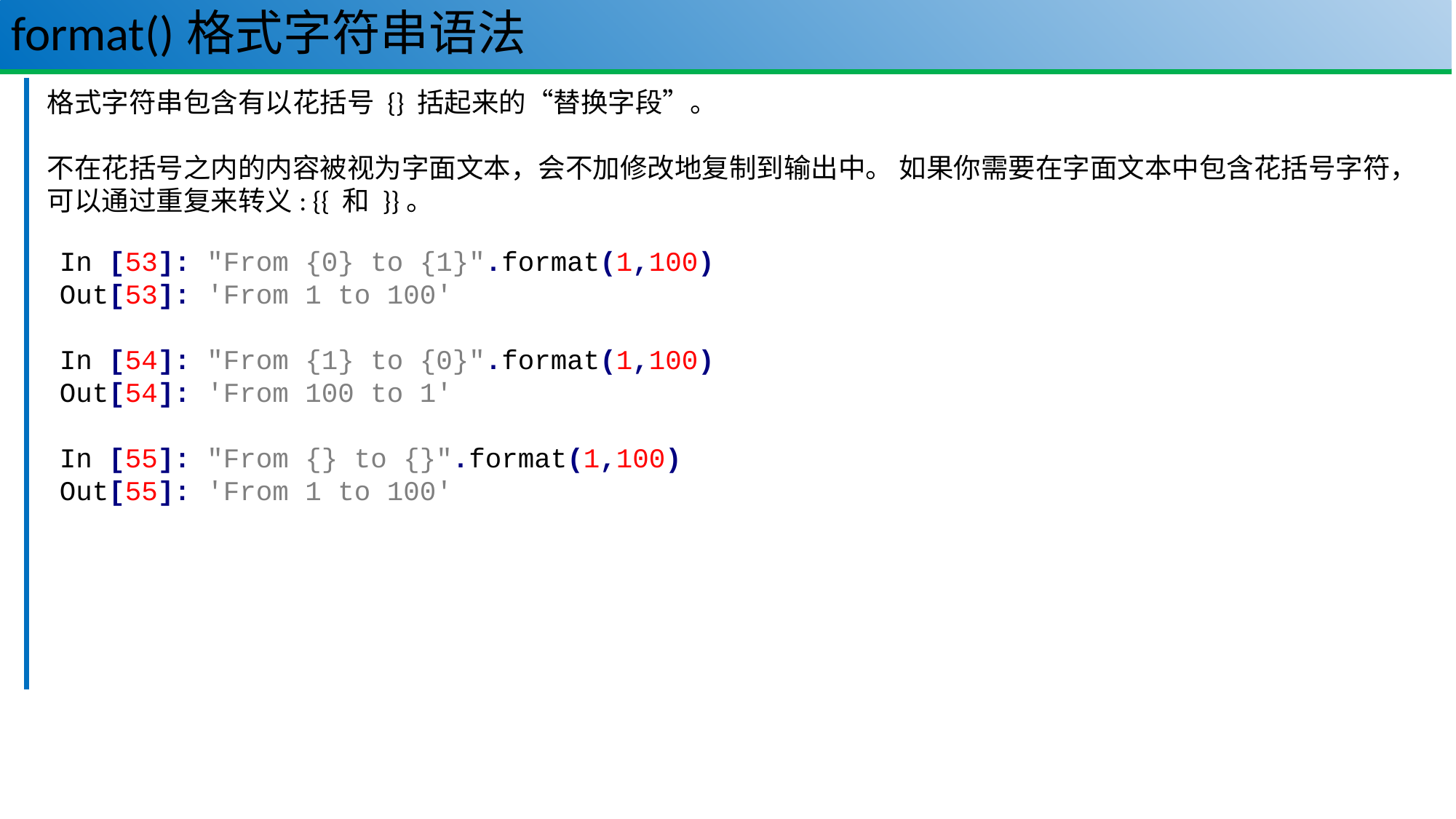

# format()格式字符串语法
49
格式字符串包含有以花括号 {} 括起来的“替换字段”。

不在花括号之内的内容被视为字面文本，会不加修改地复制到输出中。 如果你需要在字面文本中包含花括号字符，可以通过重复来转义: {{ 和 }}。
In [53]: "From {0} to {1}".format(1,100)
Out[53]: 'From 1 to 100'

In [54]: "From {1} to {0}".format(1,100)
Out[54]: 'From 100 to 1'

In [55]: "From {} to {}".format(1,100)
Out[55]: 'From 1 to 100'